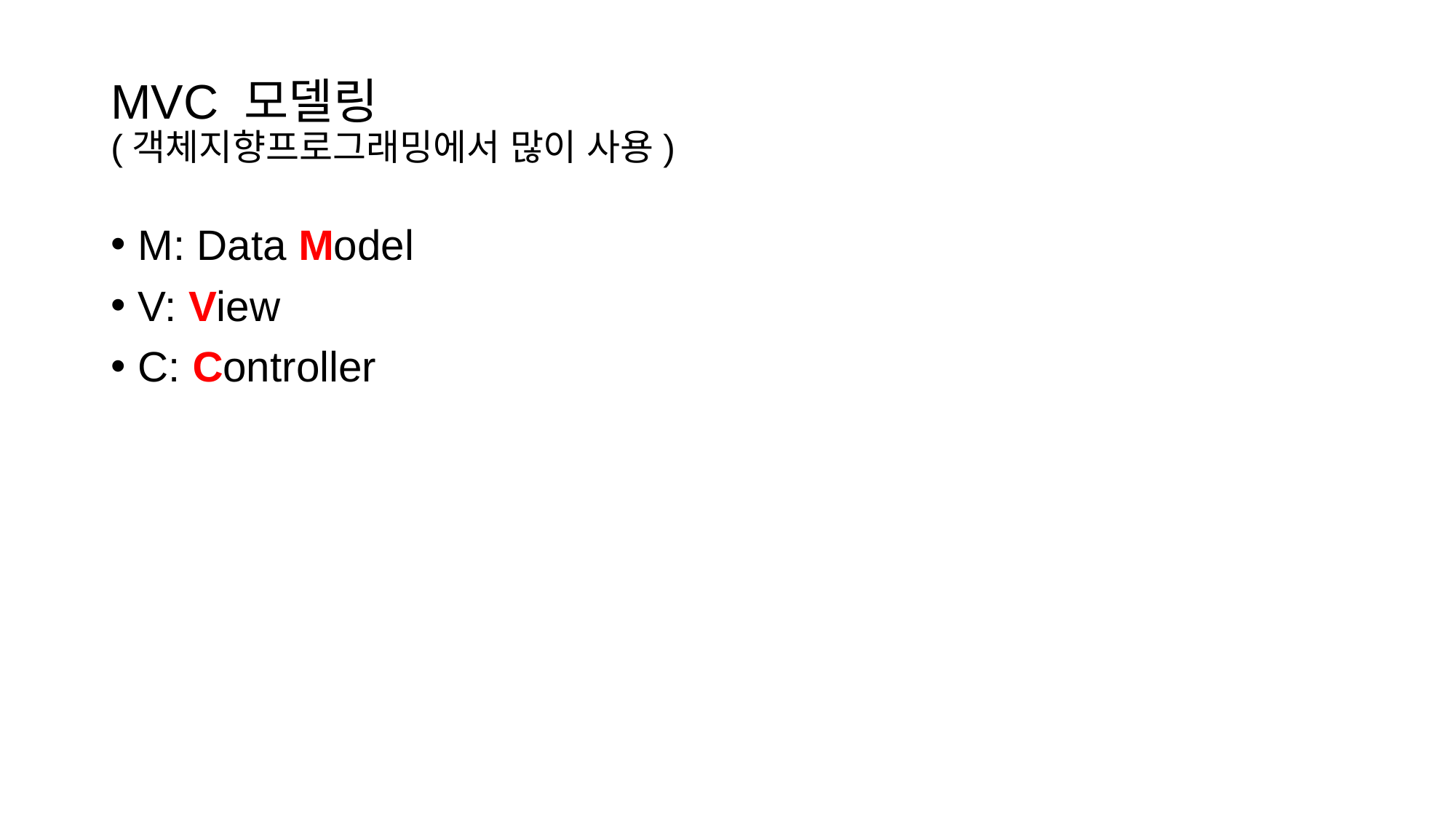

# MVC 모델링 (객체지향프로그래밍에서 많이 사용)
M: Data Model
V: View
C: Controller